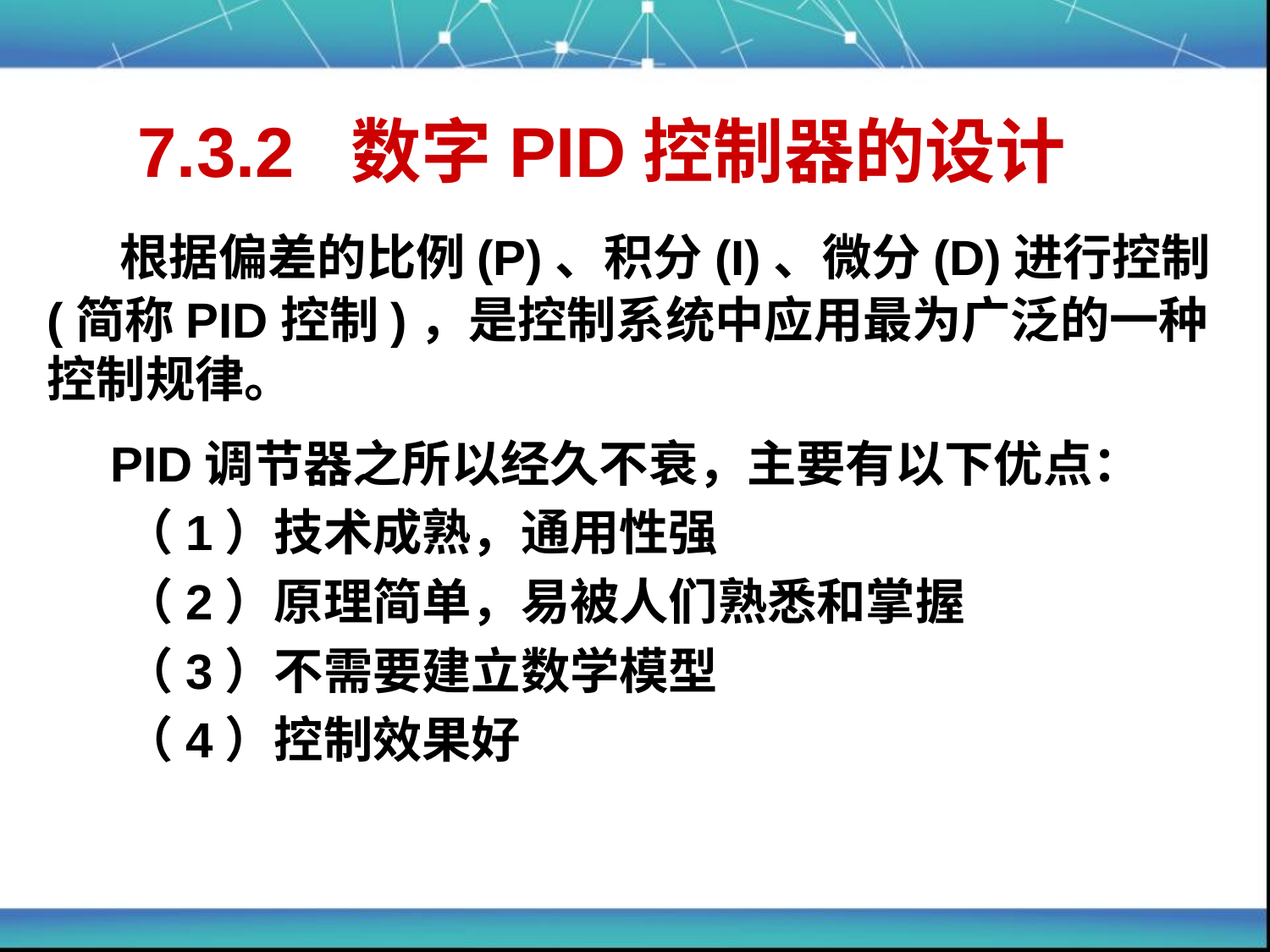

# 7.3.2  数字PID控制器的设计
    根据偏差的比例(P)、积分(I)、微分(D)进行控制(简称PID控制)，是控制系统中应用最为广泛的一种控制规律。
    PID调节器之所以经久不衰，主要有以下优点：
    （1）技术成熟，通用性强
    （2）原理简单，易被人们熟悉和掌握
    （3）不需要建立数学模型
    （4）控制效果好
31